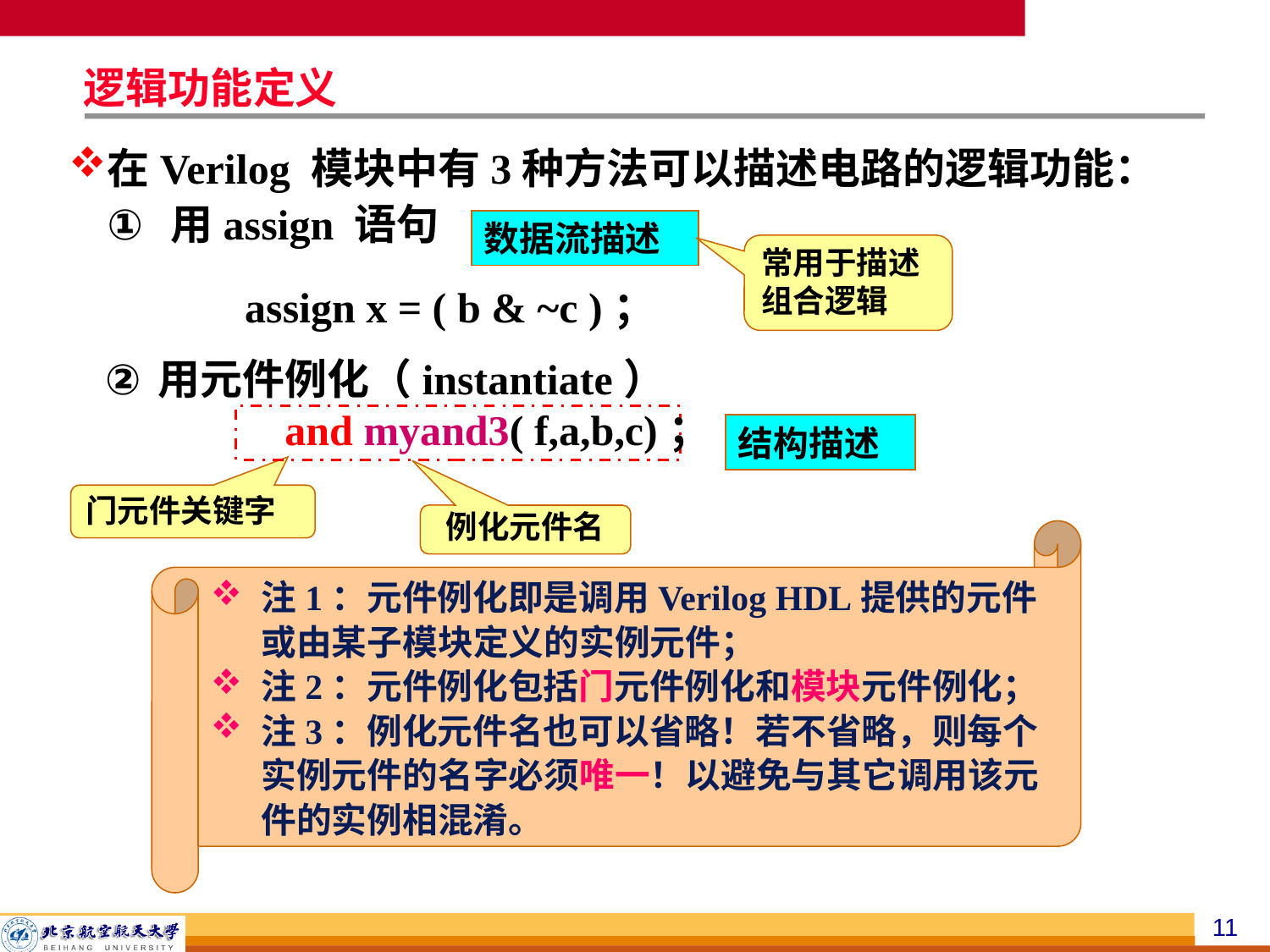

# 逻辑功能定义
在Verilog 模块中有3种方法可以描述电路的逻辑功能：
用assign 语句
 		assign x = ( b & ~c )；
数据流描述
常用于描述组合逻辑
用元件例化（instantiate）
		and myand3( f,a,b,c)；

结构描述
门元件关键字
例化元件名
注1：元件例化即是调用Verilog HDL提供的元件或由某子模块定义的实例元件；
注2：元件例化包括门元件例化和模块元件例化；
注3：例化元件名也可以省略！若不省略，则每个实例元件的名字必须唯一！以避免与其它调用该元件的实例相混淆。